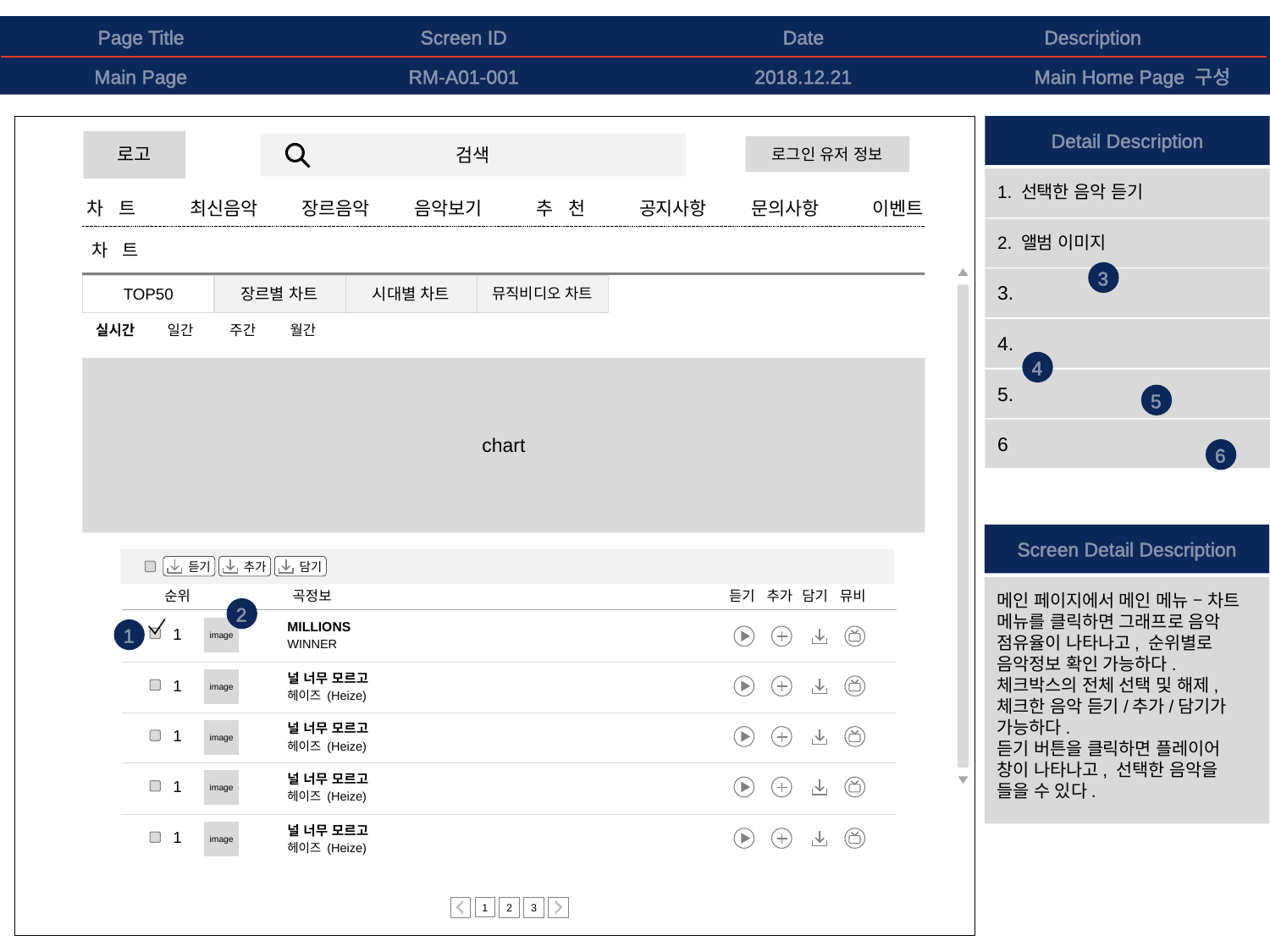

Page Title
Screen ID
Date
Description
Main Page
RM-A01-001
2018.12.21
Main Home Page 구성

Detail Description

로고

로그인 유저 정보
검색

1. 선택한 음악 듣기
차   트
최신음악
장르음악
음악보기
추   천
공지사항
문의사항
이벤트

2. 앨범 이미지
차   트
3

3.

TOP50

장르별 차트

시대별 차트

뮤직비디오 차트
실시간
일간
주간
월간

4.
4

5.
5

TOP50
장르별차트
시대별차트
뮤직비디오차트

6
chart
6

Screen Detail Description

듣기

추가

담기

순위
곡정보
듣기
추가
담기
뮤비
메인 페이지에서 메인 메뉴 – 차트 메뉴를 클릭하면 그래프로 음악 점유율이 나타나고, 순위별로 음악정보 확인 가능하다.
체크박스의 전체 선택 및 해제,
체크한 음악 듣기/추가/담기가
가능하다.
듣기 버튼을 클릭하면 플레이어 창이 나타나고, 선택한 음악을
들을 수 있다.

2

MILLIONS
1

1

image

WINNER
널 너무 모르고
1

image

헤이즈 (Heize)
널 너무 모르고
1

image

헤이즈 (Heize)
널 너무 모르고
1

image

헤이즈 (Heize)
널 너무 모르고
1

image

헤이즈 (Heize)
1

2

3